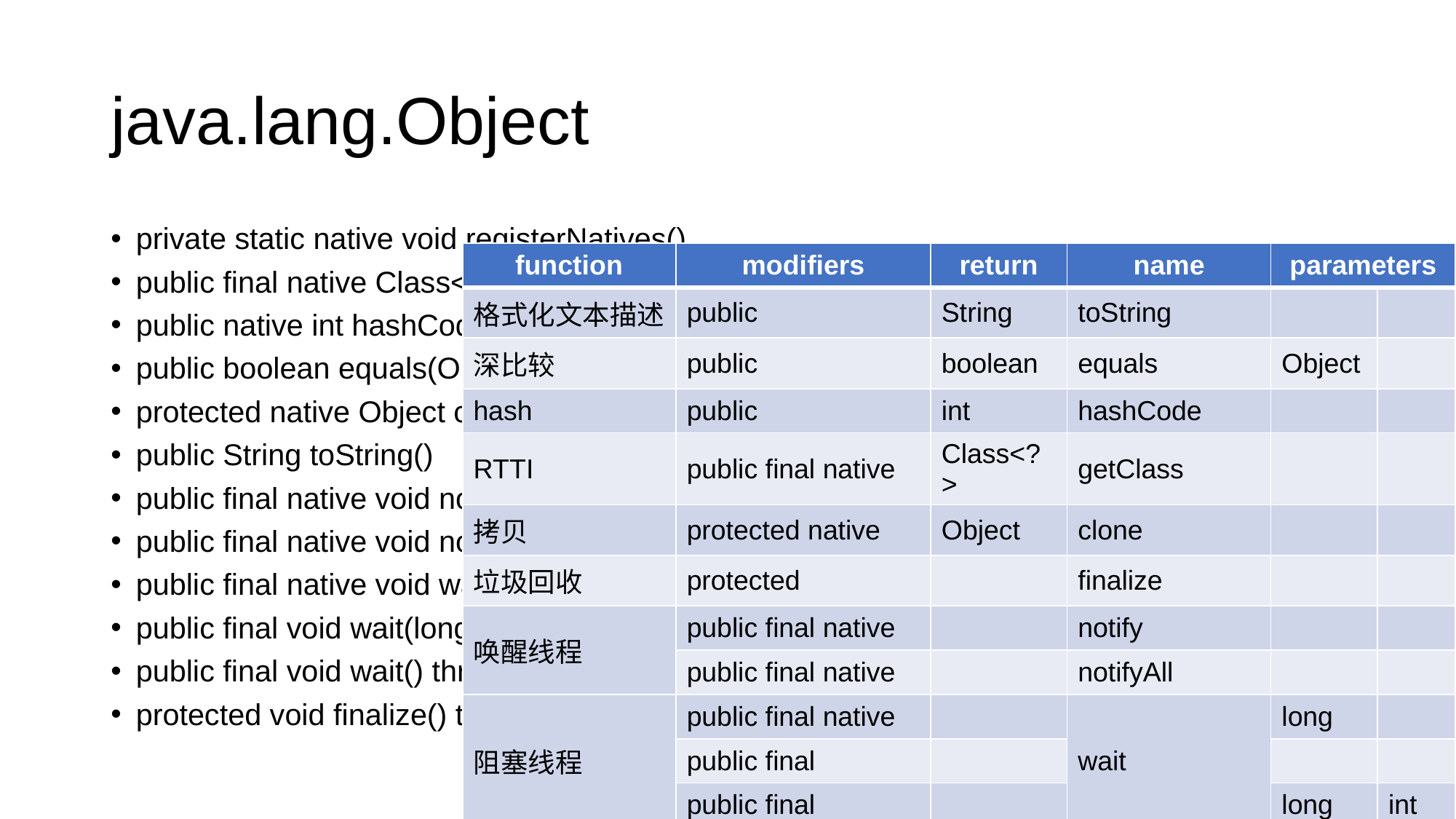

# java.lang.Object
private static native void registerNatives()
public final native Class<?> getClass()
public native int hashCode()
public boolean equals(Object obj)
protected native Object clone() throws CloneNotSupportedException
public String toString()
public final native void notify()
public final native void notifyAll()
public final native void wait(long timeout) throws InterruptedException
public final void wait(long timeout, int nanos) throws InterruptedException;
public final void wait() throws InterruptedException
protected void finalize() throws Throwable
| function | modifiers | return | name | parameters |  |
| --- | --- | --- | --- | --- | --- |
| 格式化文本描述 | public | String | toString |  |  |
| 深比较 | public | boolean | equals | Object |  |
| hash | public | int | hashCode |  |  |
| RTTI | public final native | Class<?> | getClass |  |  |
| 拷贝 | protected native | Object | clone |  |  |
| 垃圾回收 | protected |  | finalize |  |  |
| 唤醒线程 | public final native |  | notify |  |  |
|  | public final native |  | notifyAll |  |  |
| 阻塞线程 | public final native |  | wait | long |  |
|  | public final |  |  |  |  |
|  | public final |  |  | long | int |
| 注册本地方法 | private static native |  | registerNatives |  |  |